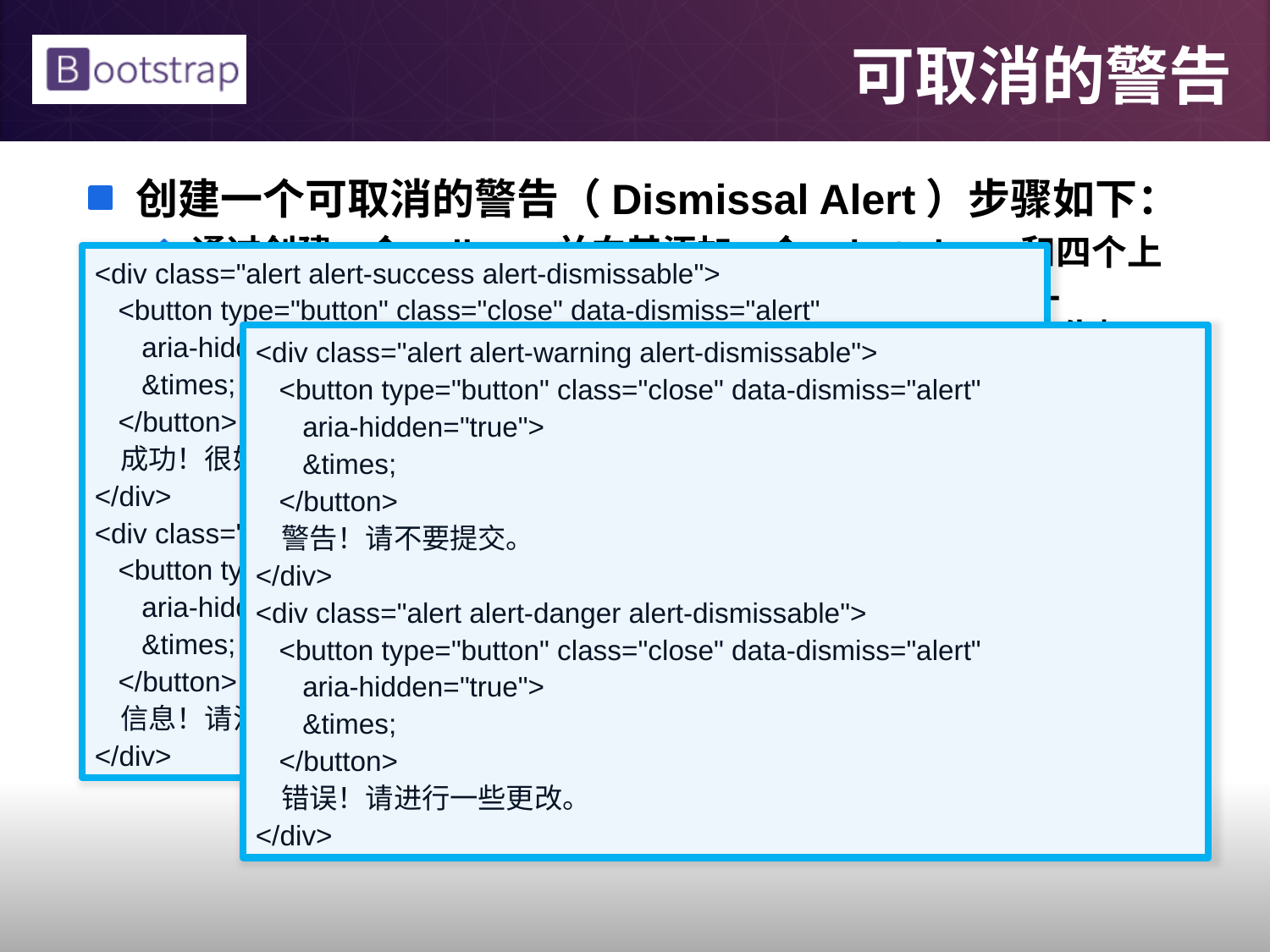

# 可取消的警告
创建一个可取消的警告（Dismissal Alert）步骤如下：
通过创建一个 <div>，并向其添加一个 .alert class 和四个上下文 class（即 .alert-success、.alert-info、.alert-warning、.alert-danger）之一，来添加一个基本的警告框。
同时向上面的 <div> class 添加可选的 .alert-dismissable。
添加一个关闭按钮。
下面的实例演示了这点：
<div class="alert alert-success alert-dismissable">
   <button type="button" class="close" data-dismiss="alert"
      aria-hidden="true">
      &times;
   </button>
   成功！很好地完成了提交。
</div>
<div class="alert alert-info alert-dismissable">
   <button type="button" class="close" data-dismiss="alert"
      aria-hidden="true">
      &times;
   </button>
   信息！请注意这个信息。
</div>
<div class="alert alert-warning alert-dismissable">
   <button type="button" class="close" data-dismiss="alert"
      aria-hidden="true">
      &times;
   </button>
   警告！请不要提交。
</div>
<div class="alert alert-danger alert-dismissable">
   <button type="button" class="close" data-dismiss="alert"
      aria-hidden="true">
      &times;
   </button>
   错误！请进行一些更改。
</div>